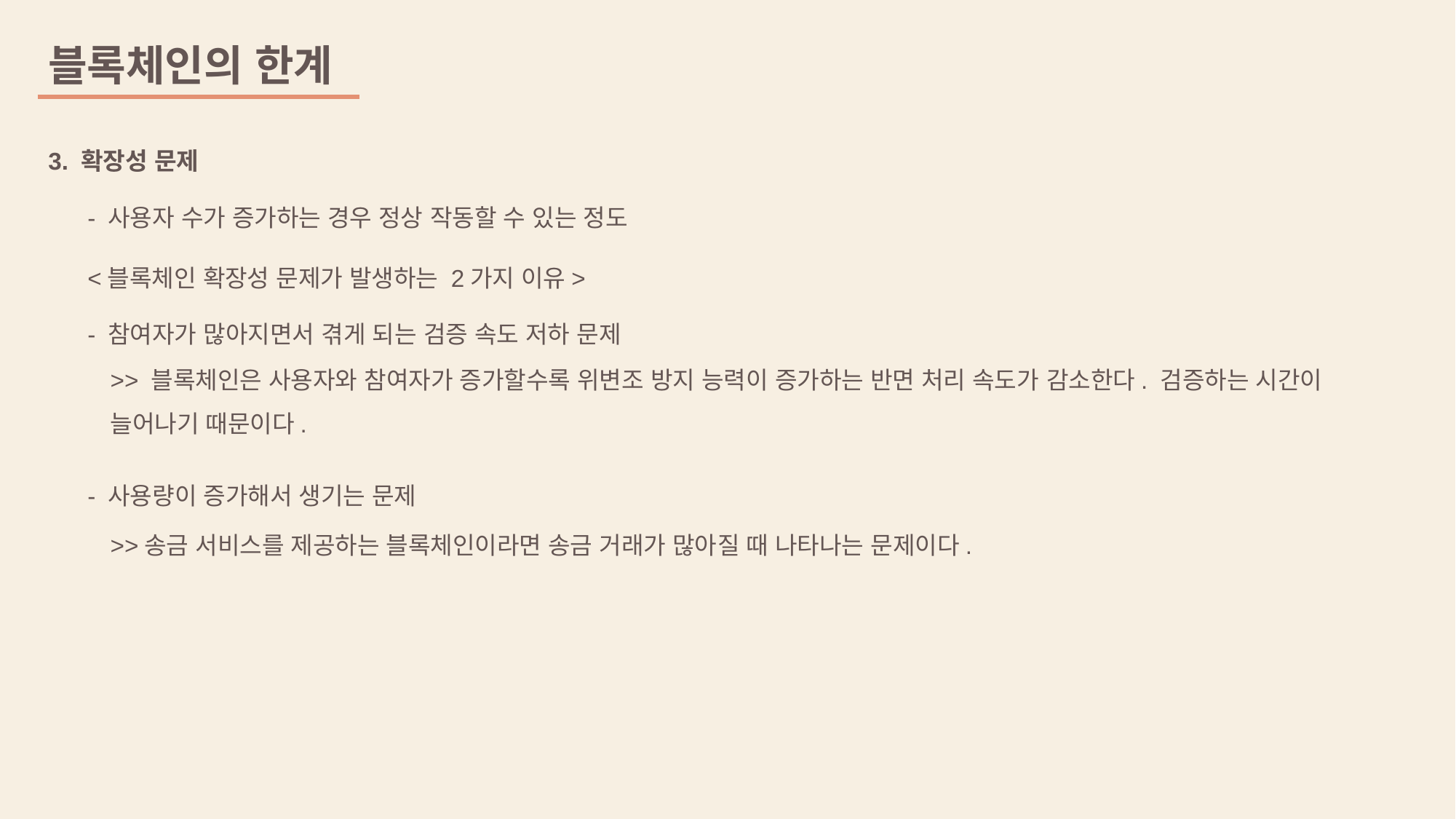

블록체인의 한계
3. 확장성 문제
- 사용자 수가 증가하는 경우 정상 작동할 수 있는 정도
<블록체인 확장성 문제가 발생하는 2가지 이유>
- 참여자가 많아지면서 겪게 되는 검증 속도 저하 문제
>> 블록체인은 사용자와 참여자가 증가할수록 위변조 방지 능력이 증가하는 반면 처리 속도가 감소한다. 검증하는 시간이 늘어나기 때문이다.
- 사용량이 증가해서 생기는 문제
>>송금 서비스를 제공하는 블록체인이라면 송금 거래가 많아질 때 나타나는 문제이다.